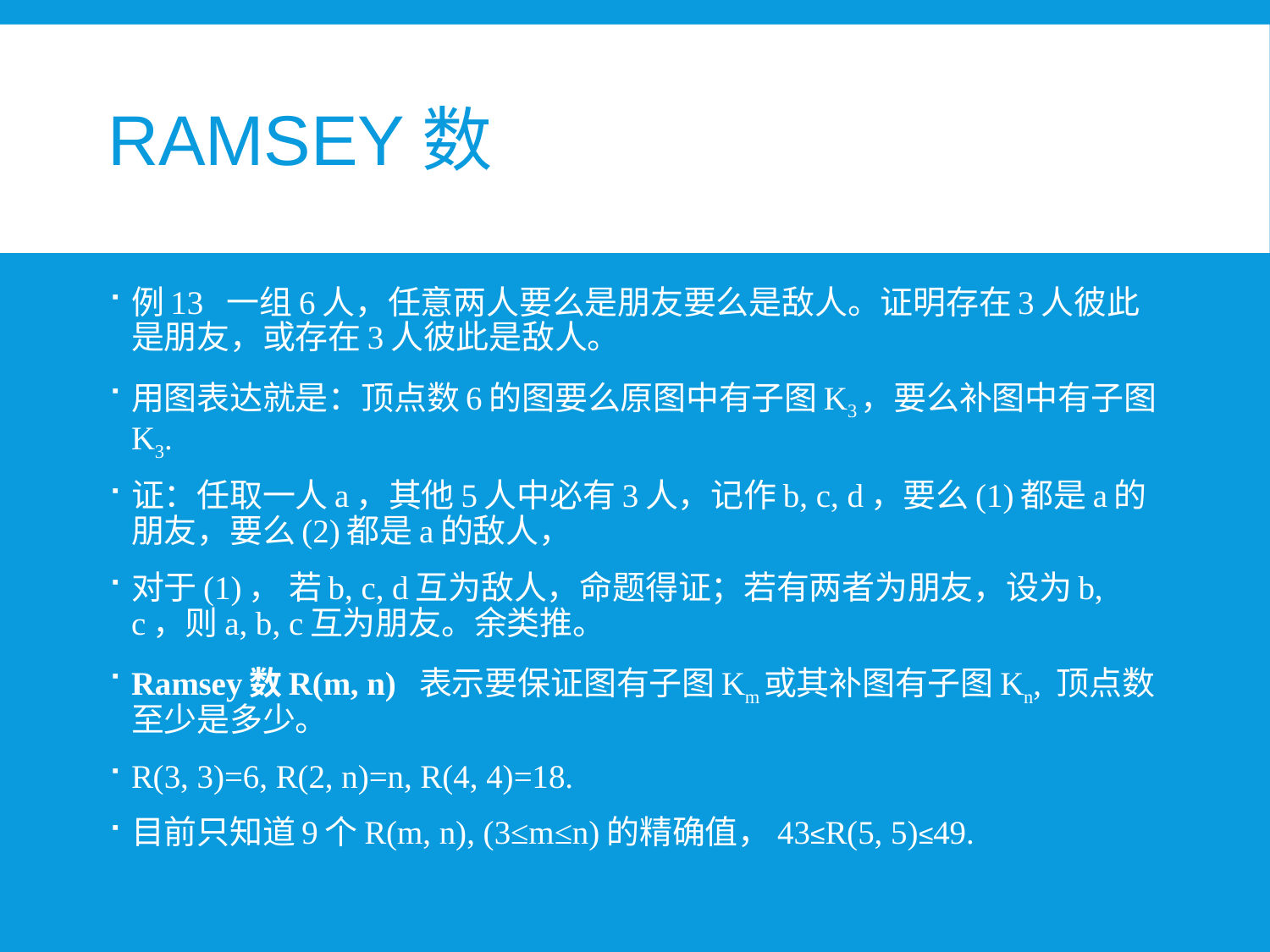

# Ramsey数
例13  一组6人，任意两人要么是朋友要么是敌人。证明存在3人彼此是朋友，或存在3人彼此是敌人。
用图表达就是：顶点数6的图要么原图中有子图K3，要么补图中有子图K3.
证：任取一人a，其他5人中必有3人，记作b, c, d，要么(1)都是a的朋友，要么(2)都是a的敌人，
对于(1)， 若b, c, d互为敌人，命题得证；若有两者为朋友，设为b, c，则a, b, c互为朋友。余类推。
Ramsey数R(m, n)  表示要保证图有子图Km或其补图有子图Kn, 顶点数至少是多少。
R(3, 3)=6, R(2, n)=n, R(4, 4)=18.
目前只知道9个R(m, n), (3≤m≤n)的精确值，43≤R(5, 5)≤49.